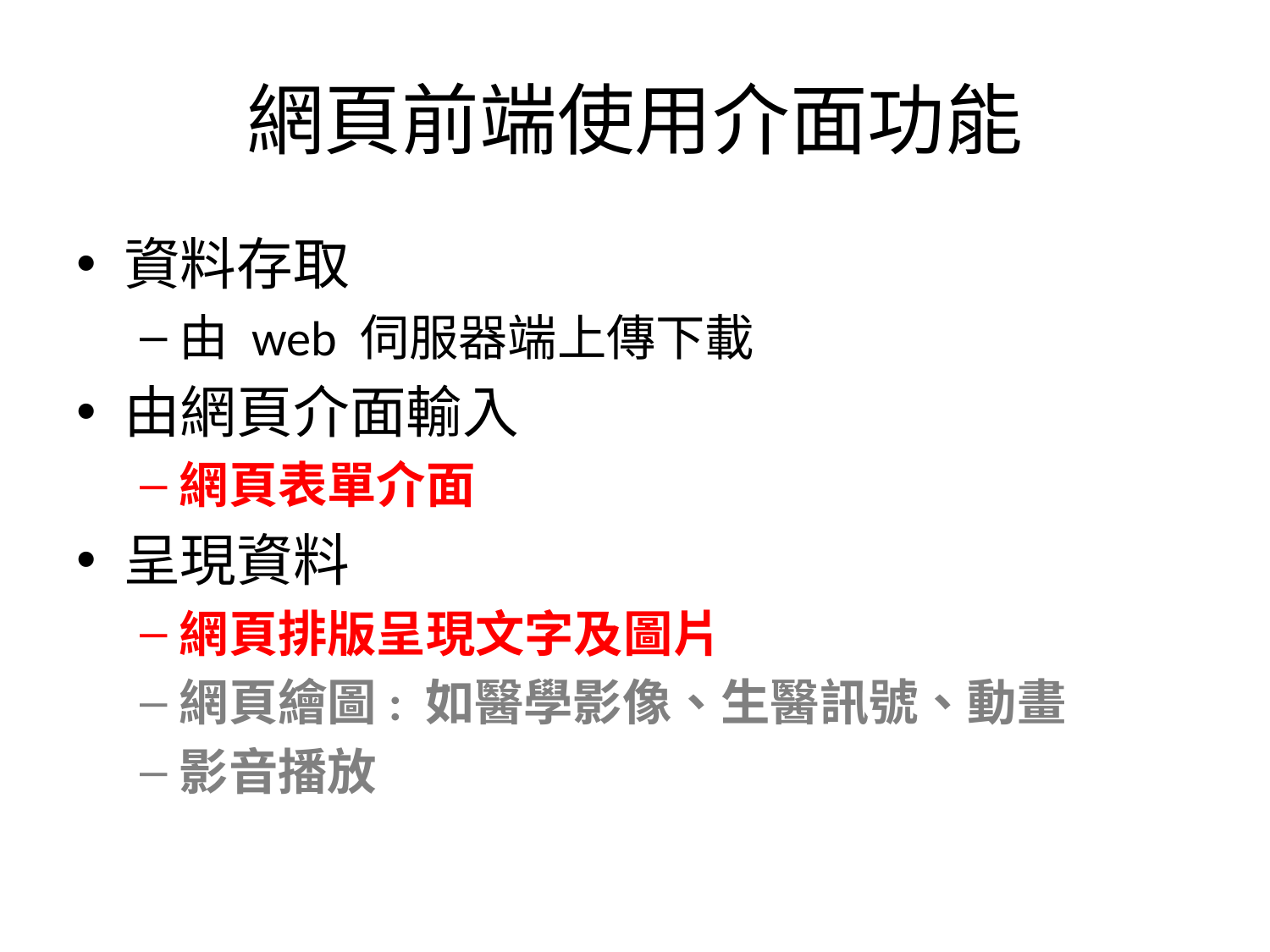

# 網頁前端使用介面功能
資料存取
由 web 伺服器端上傳下載
由網頁介面輸入
網頁表單介面
呈現資料
網頁排版呈現文字及圖片
網頁繪圖: 如醫學影像、生醫訊號、動畫
影音播放